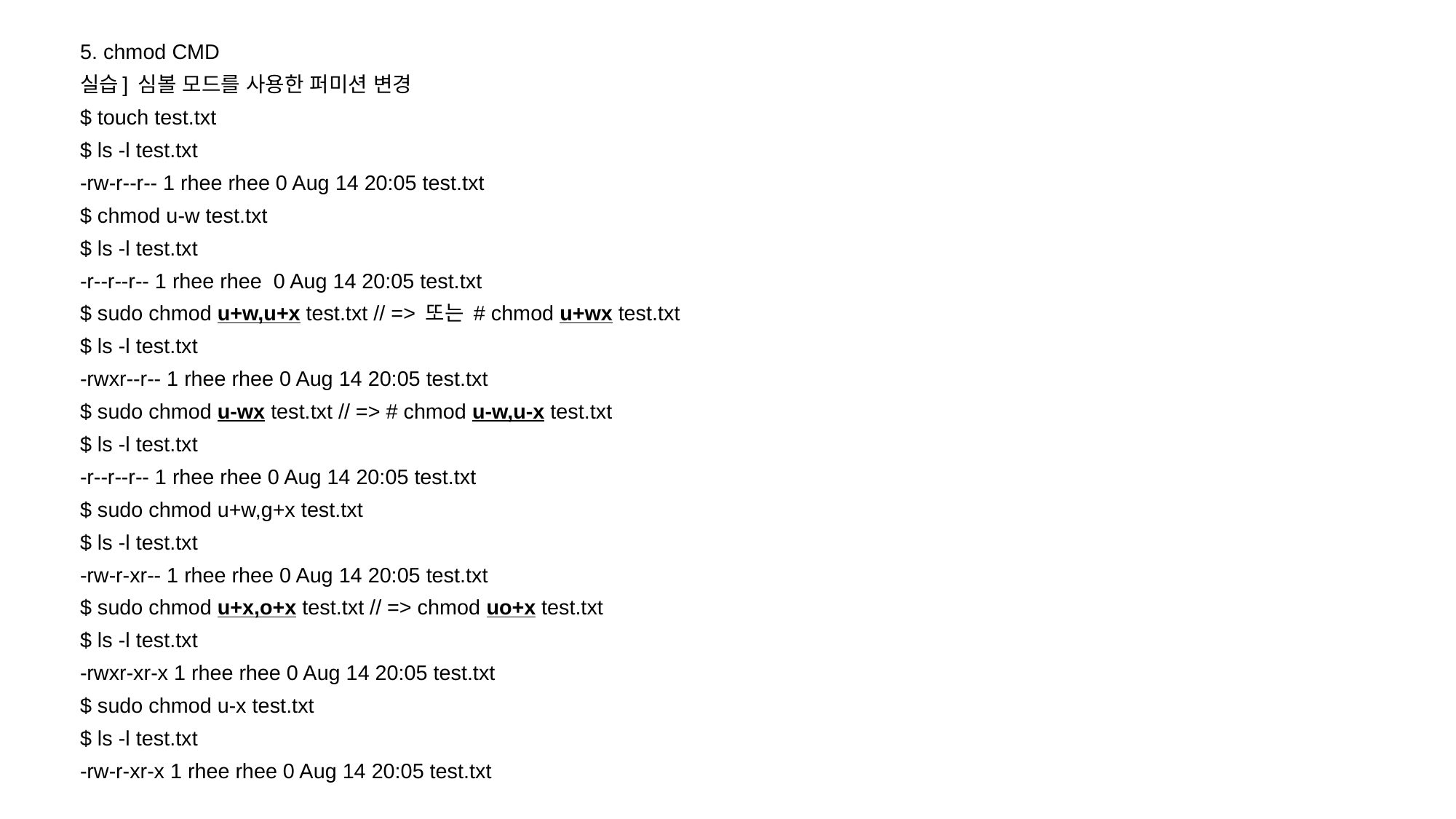

5. chmod CMD
실습] 심볼 모드를 사용한 퍼미션 변경
$ touch test.txt
$ ls -l test.txt
-rw-r--r-- 1 rhee rhee 0 Aug 14 20:05 test.txt
$ chmod u-w test.txt
$ ls -l test.txt
-r--r--r-- 1 rhee rhee  0 Aug 14 20:05 test.txt
$ sudo chmod u+w,u+x test.txt // => 또는 # chmod u+wx test.txt
$ ls -l test.txt
-rwxr--r-- 1 rhee rhee 0 Aug 14 20:05 test.txt
$ sudo chmod u-wx test.txt // => # chmod u-w,u-x test.txt
$ ls -l test.txt
-r--r--r-- 1 rhee rhee 0 Aug 14 20:05 test.txt
$ sudo chmod u+w,g+x test.txt
$ ls -l test.txt
-rw-r-xr-- 1 rhee rhee 0 Aug 14 20:05 test.txt
$ sudo chmod u+x,o+x test.txt // => chmod uo+x test.txt
$ ls -l test.txt
-rwxr-xr-x 1 rhee rhee 0 Aug 14 20:05 test.txt
$ sudo chmod u-x test.txt
$ ls -l test.txt
-rw-r-xr-x 1 rhee rhee 0 Aug 14 20:05 test.txt